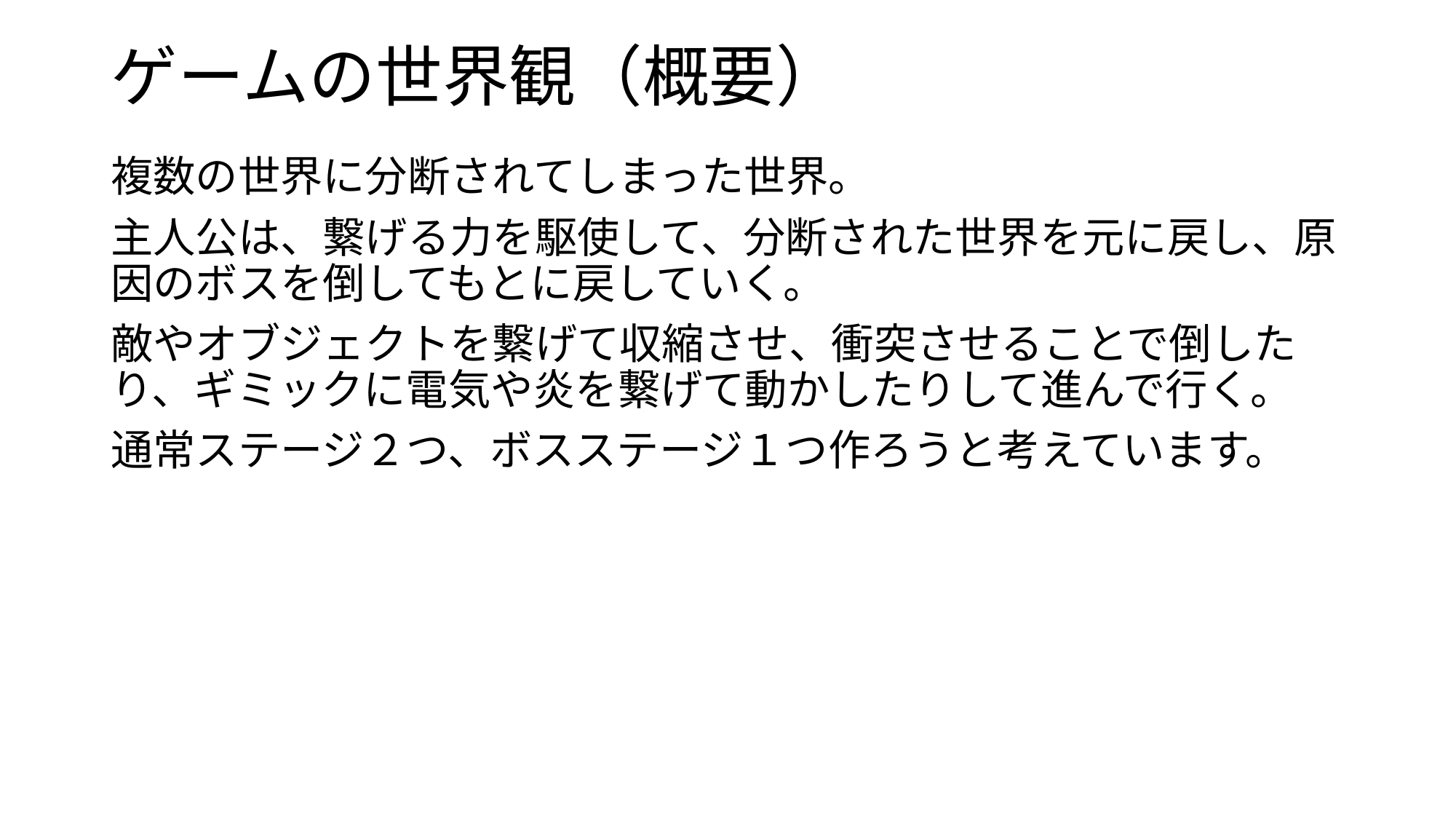

# ゲームの世界観（概要）
複数の世界に分断されてしまった世界。
主人公は、繋げる力を駆使して、分断された世界を元に戻し、原因のボスを倒してもとに戻していく。
敵やオブジェクトを繋げて収縮させ、衝突させることで倒したり、ギミックに電気や炎を繋げて動かしたりして進んで行く。
通常ステージ２つ、ボスステージ１つ作ろうと考えています。